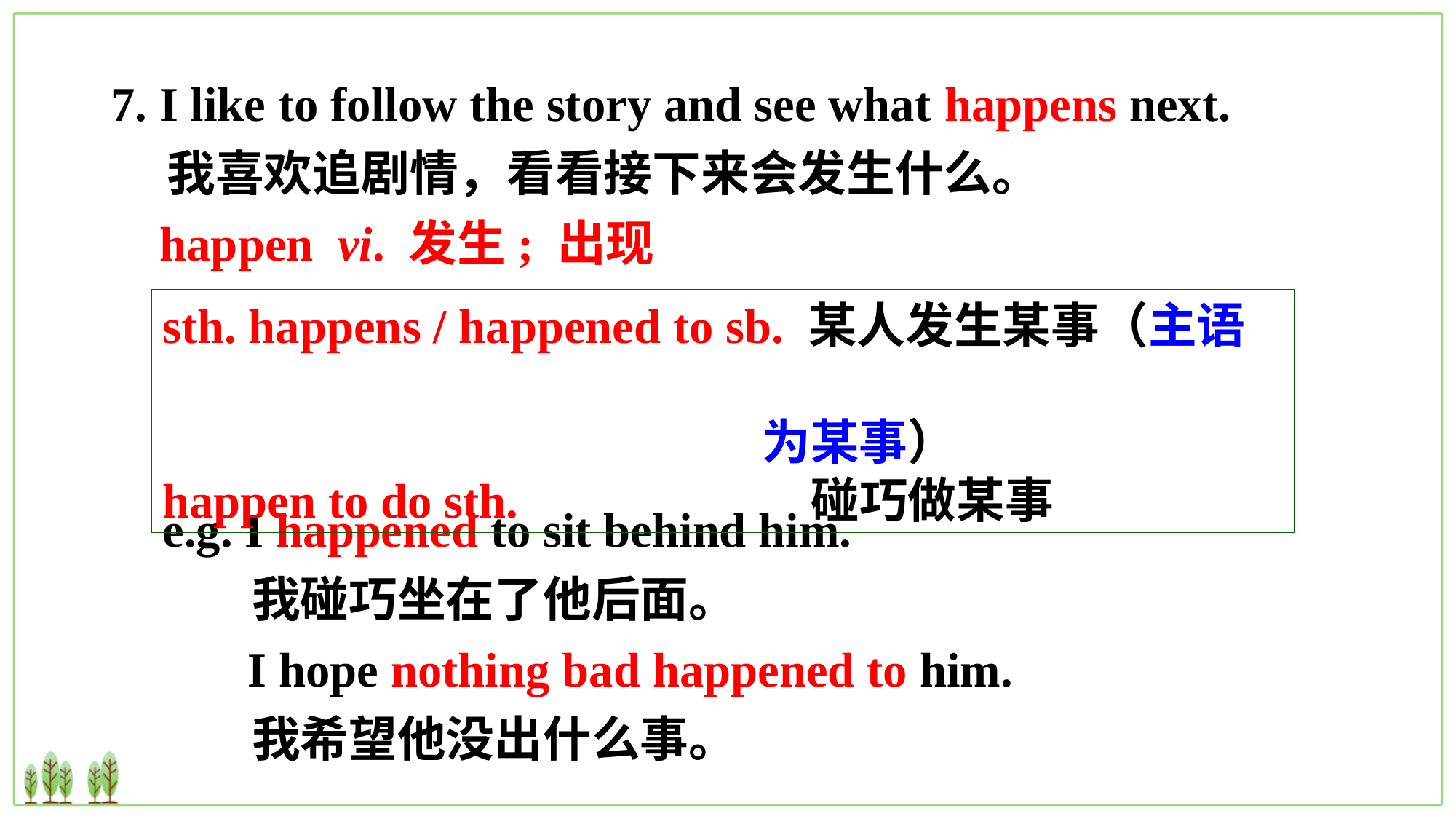

7. I like to follow the story and see what happens next.
    我喜欢追剧情，看看接下来会发生什么。
    happen  vi. 发生; 出现
sth. happens / happened to sb. 某人发生某事（主语
                                                     为某事）
happen to do sth.                       碰巧做某事
e.g. I happened to sit behind him.
       我碰巧坐在了他后面。
       I hope nothing bad happened to him.
       我希望他没出什么事。